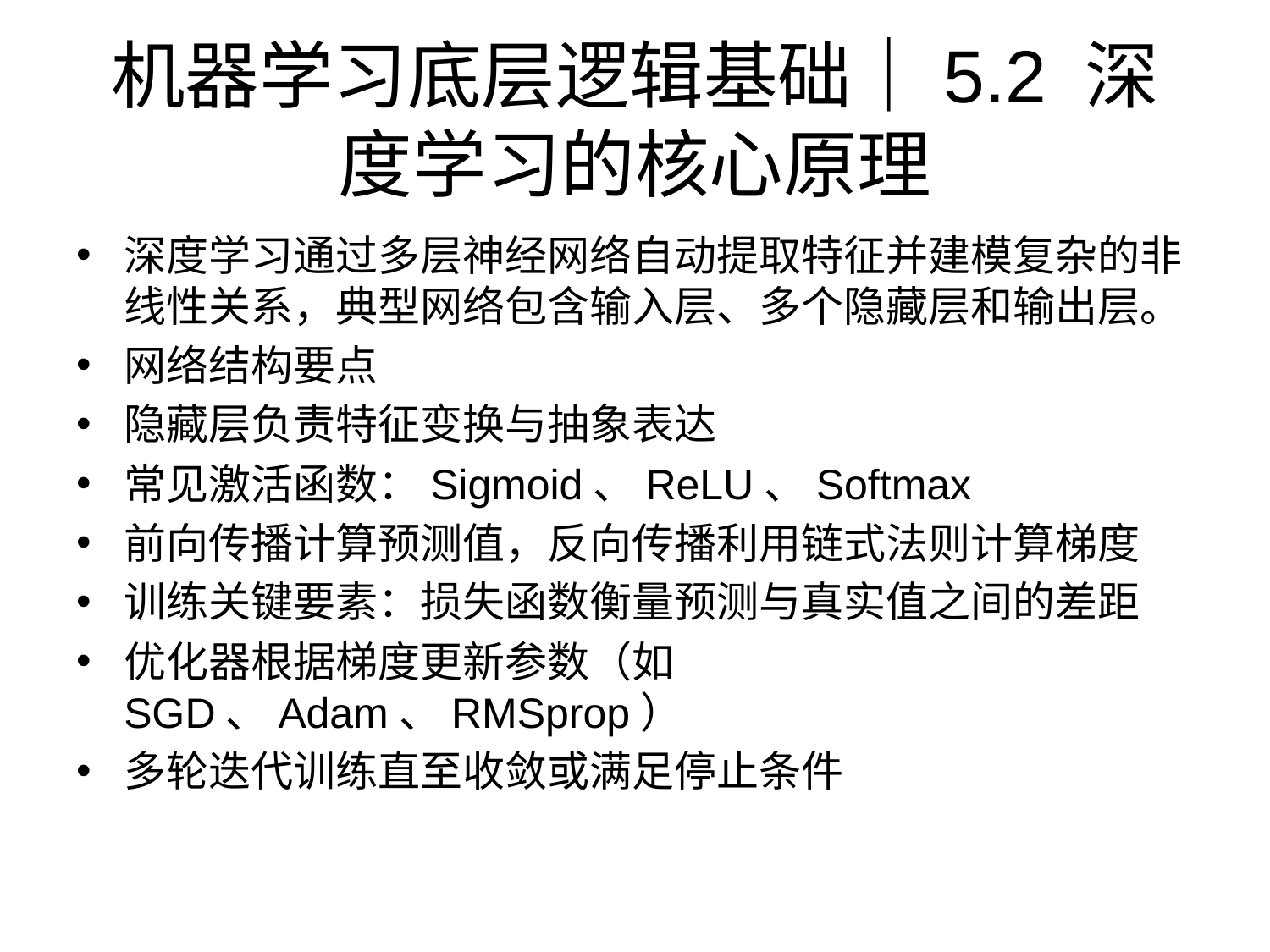

# 机器学习底层逻辑基础｜5.2 深度学习的核心原理
深度学习通过多层神经网络自动提取特征并建模复杂的非线性关系，典型网络包含输入层、多个隐藏层和输出层。
网络结构要点
隐藏层负责特征变换与抽象表达
常见激活函数：Sigmoid、ReLU、Softmax
前向传播计算预测值，反向传播利用链式法则计算梯度
训练关键要素：损失函数衡量预测与真实值之间的差距
优化器根据梯度更新参数（如 SGD、Adam、RMSprop）
多轮迭代训练直至收敛或满足停止条件